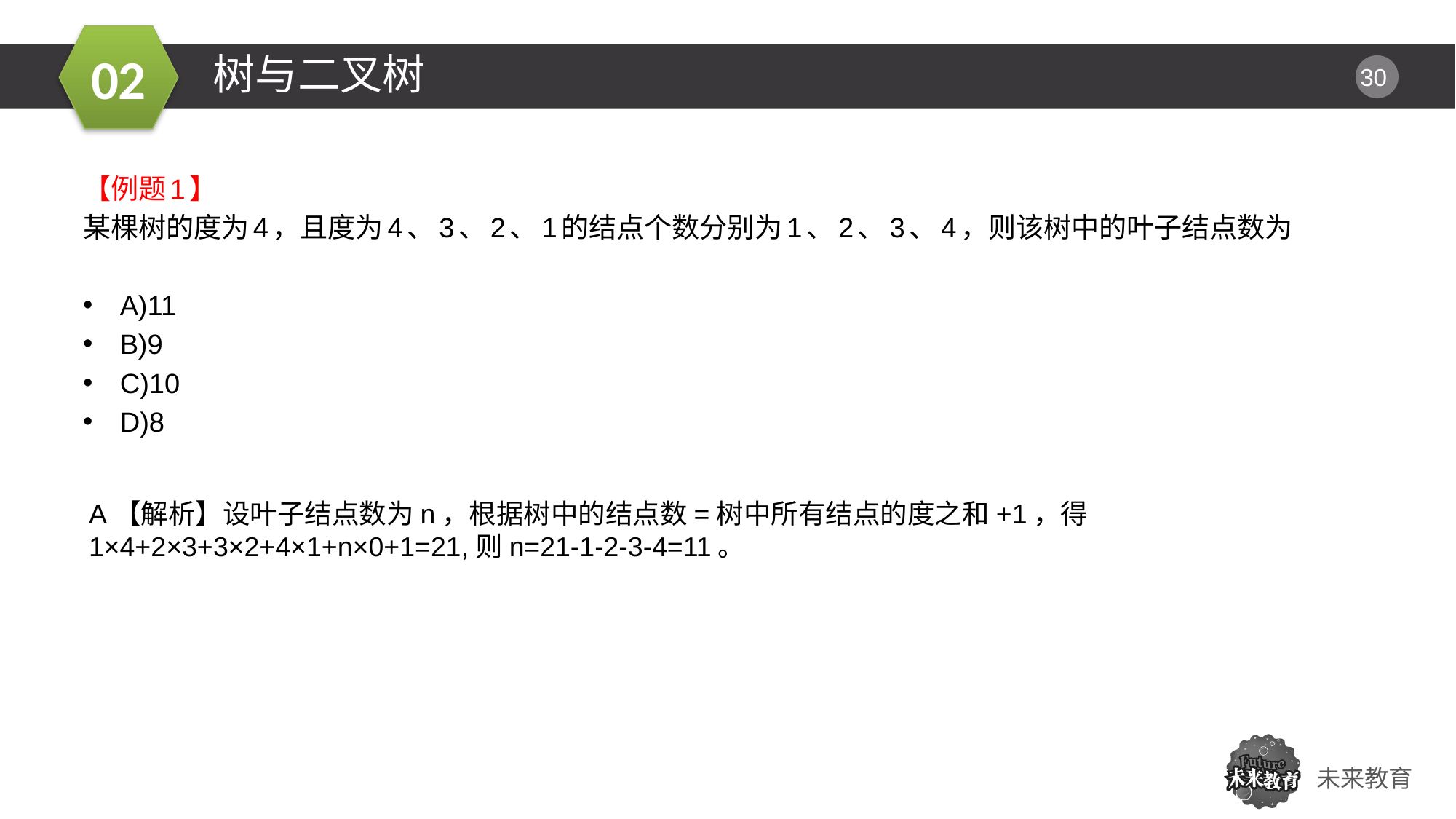

树与二叉树
【例题1】
某棵树的度为4，且度为4、3、2、1的结点个数分别为1、2、3、4，则该树中的叶子结点数为

A)11
B)9
C)10
D)8

01
A【解析】设叶子结点数为n，根据树中的结点数=树中所有结点的度之和+1，得1×4+2×3+3×2+4×1+n×0+1=21,则n=21-1-2-3-4=11。